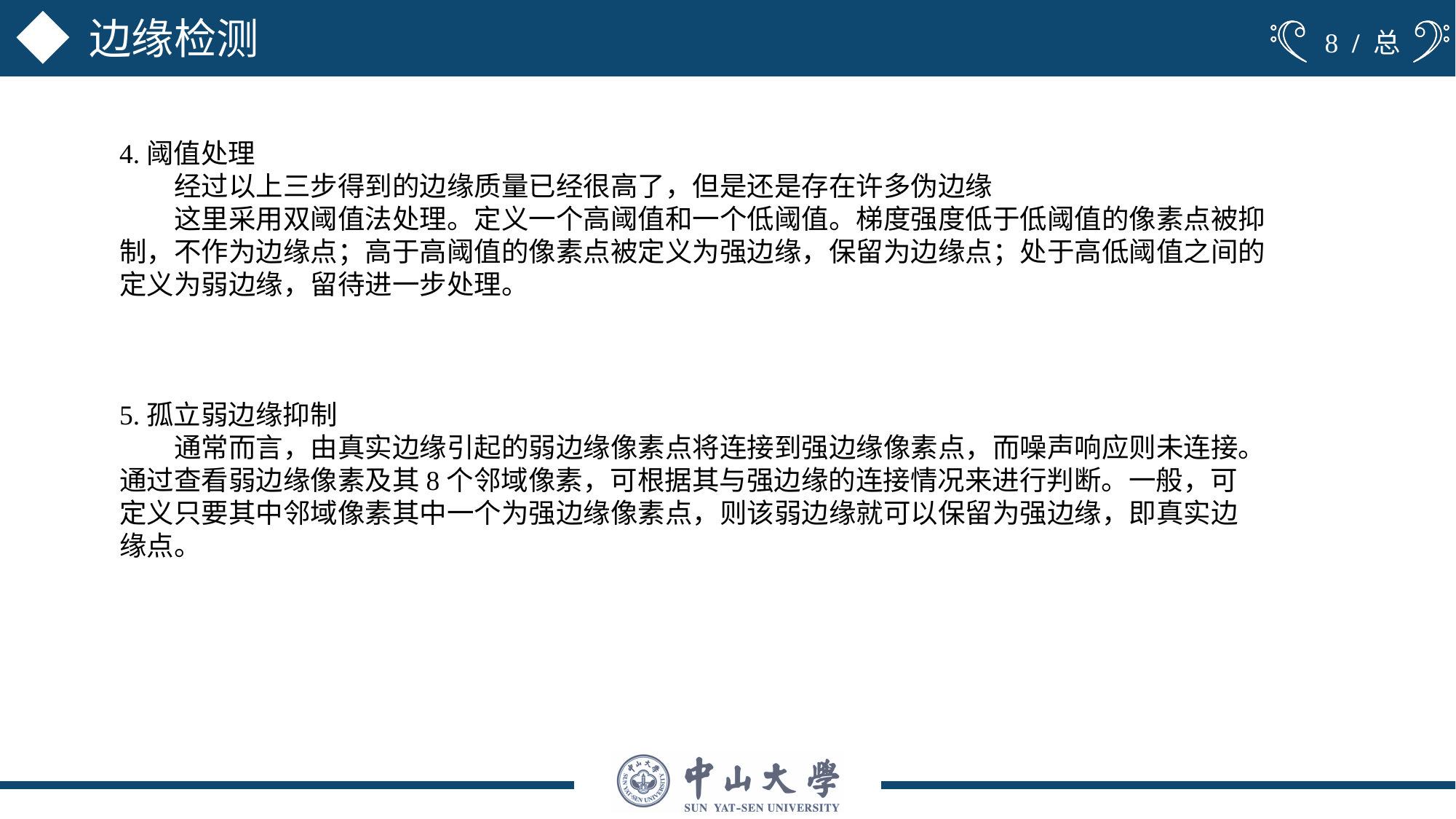

边缘检测
8  / 总
4.阈值处理
经过以上三步得到的边缘质量已经很高了，但是还是存在许多伪边缘
这里采用双阈值法处理。定义一个高阈值和一个低阈值。梯度强度低于低阈值的像素点被抑制，不作为边缘点；高于高阈值的像素点被定义为强边缘，保留为边缘点；处于高低阈值之间的定义为弱边缘，留待进一步处理。
5.孤立弱边缘抑制
通常而言，由真实边缘引起的弱边缘像素点将连接到强边缘像素点，而噪声响应则未连接。通过查看弱边缘像素及其8个邻域像素，可根据其与强边缘的连接情况来进行判断。一般，可定义只要其中邻域像素其中一个为强边缘像素点，则该弱边缘就可以保留为强边缘，即真实边缘点。